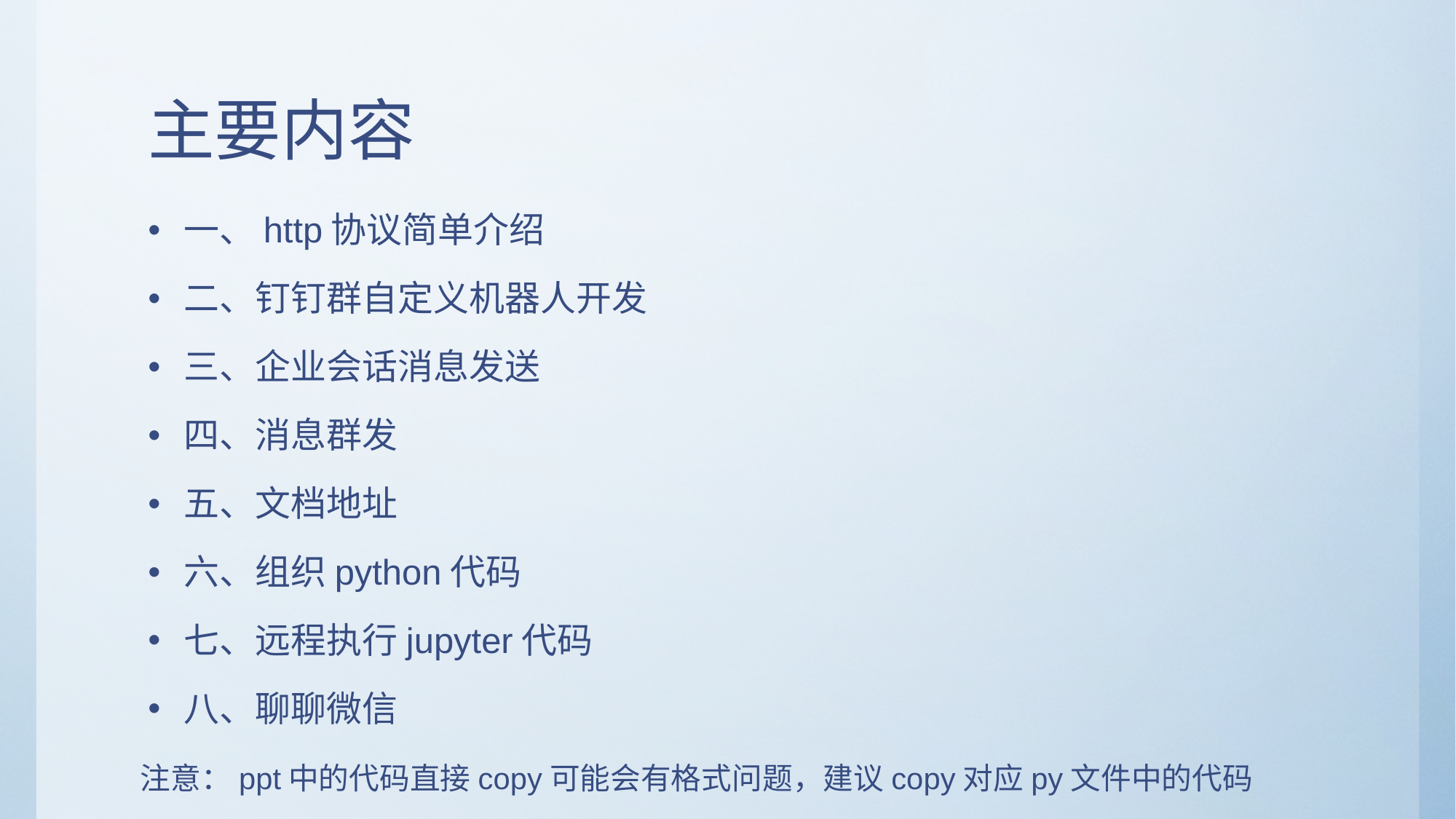

# 主要内容
一、http协议简单介绍
二、钉钉群自定义机器人开发
三、企业会话消息发送
四、消息群发
五、文档地址
六、组织python代码
七、远程执行jupyter代码
八、聊聊微信
注意：ppt中的代码直接copy可能会有格式问题，建议copy对应py文件中的代码